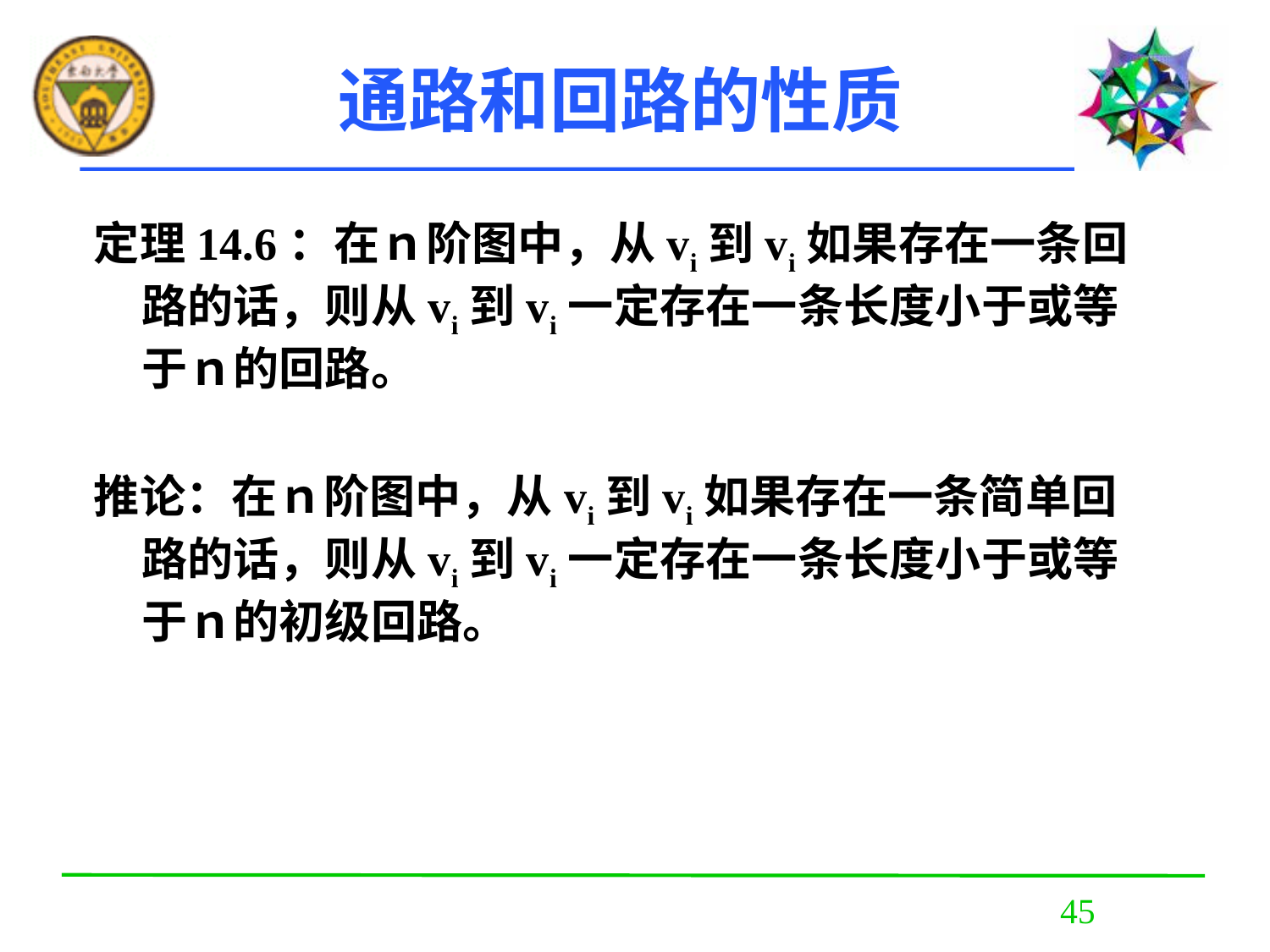

# 通路和回路的性质
定理14.6：在ｎ阶图中，从vi到vi如果存在一条回路的话，则从vi到vi一定存在一条长度小于或等于ｎ的回路。

推论：在ｎ阶图中，从vi到vi如果存在一条简单回路的话，则从vi到vi一定存在一条长度小于或等于ｎ的初级回路。